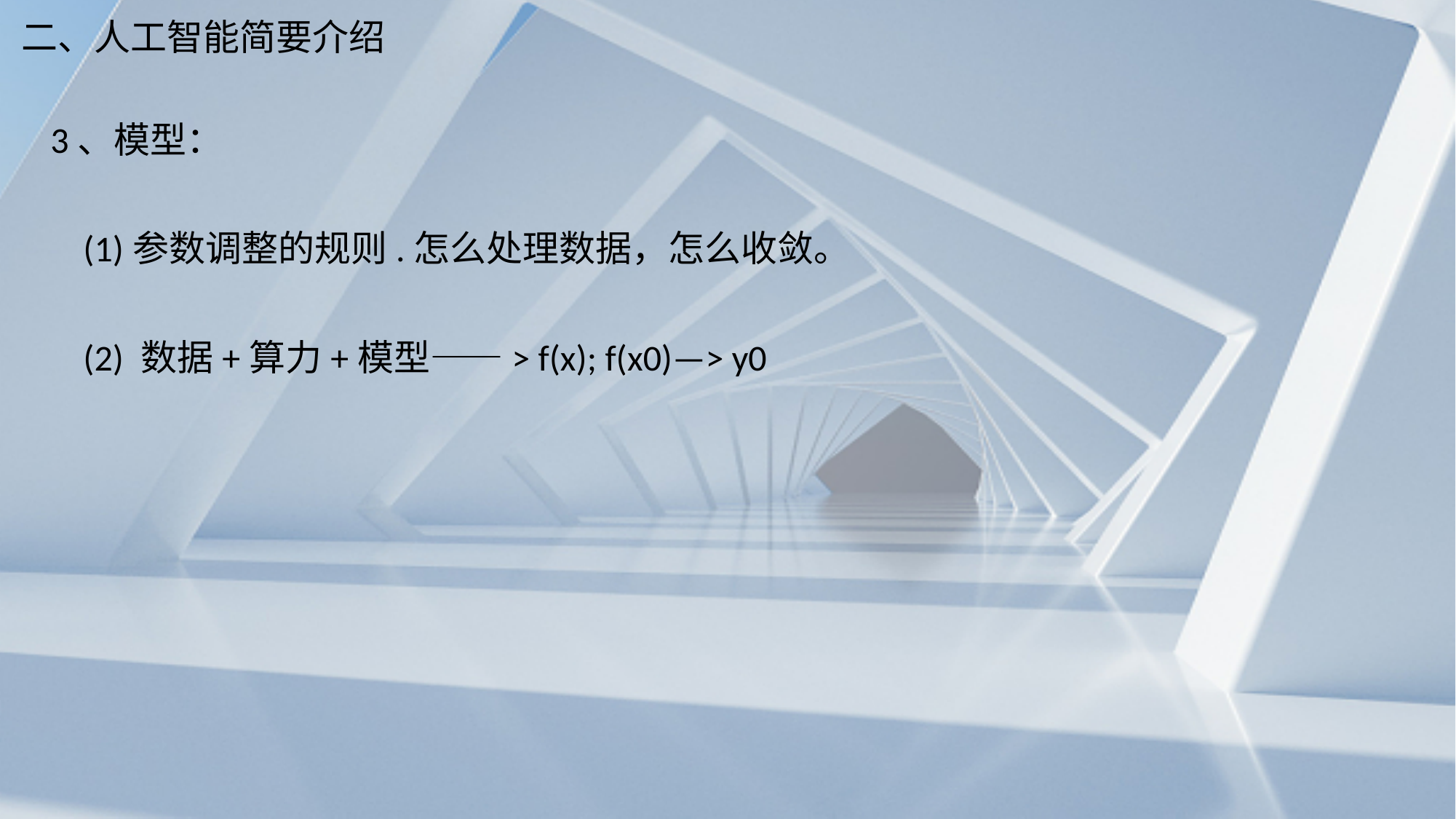

二、人工智能简要介绍
3、模型：

    (1)参数调整的规则.怎么处理数据，怎么收敛。

    (2) 数据+算力+模型——> f(x); f(x0)—> y0